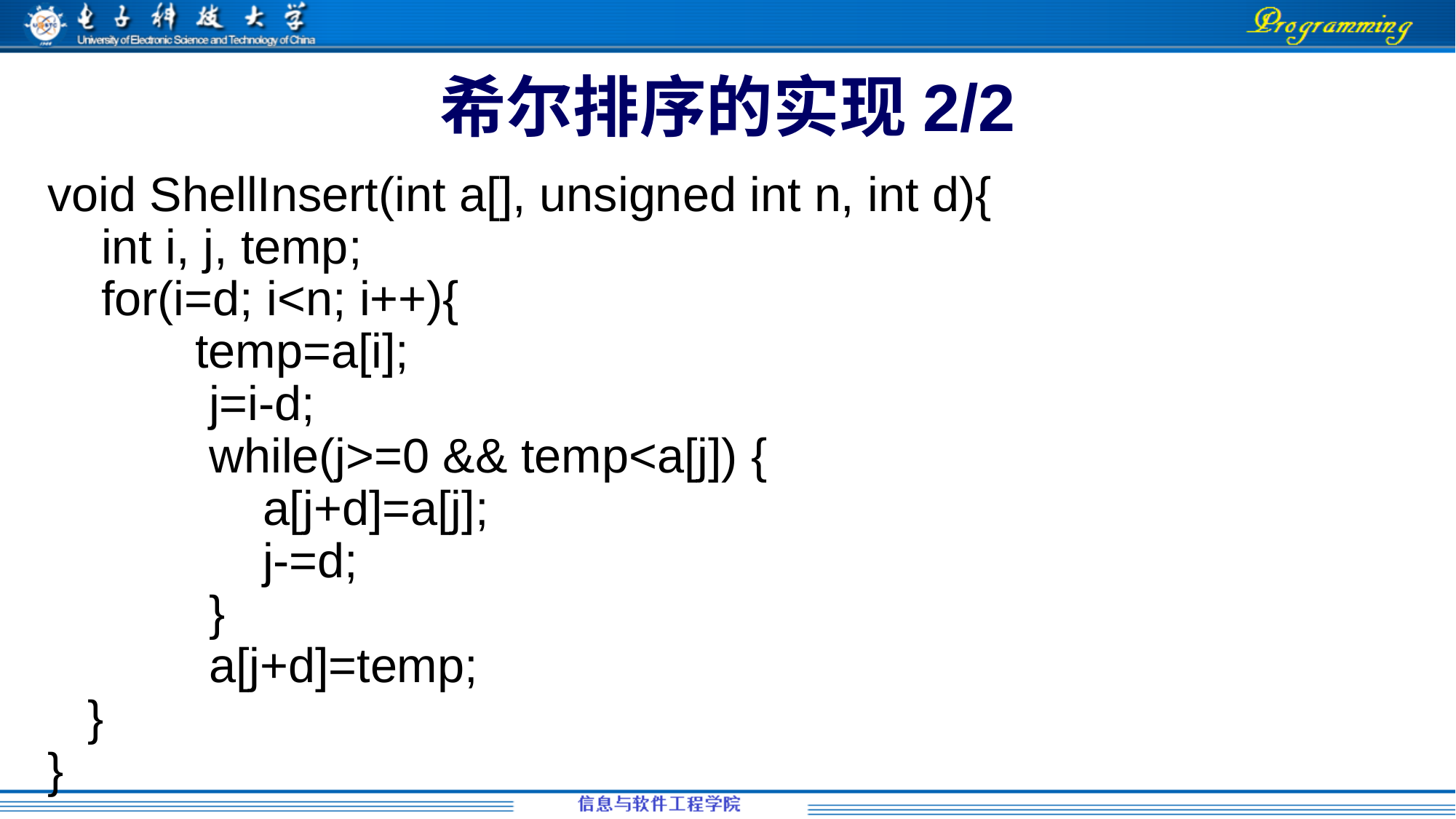

# 希尔排序的实现2/2
void ShellInsert(int a[], unsigned int n, int d){
    int i, j, temp;
    for(i=d; i<n; i++){
           temp=a[i];
            j=i-d;
            while(j>=0 && temp<a[j]) {
                a[j+d]=a[j];
                j-=d;
            }
            a[j+d]=temp;
   }
}